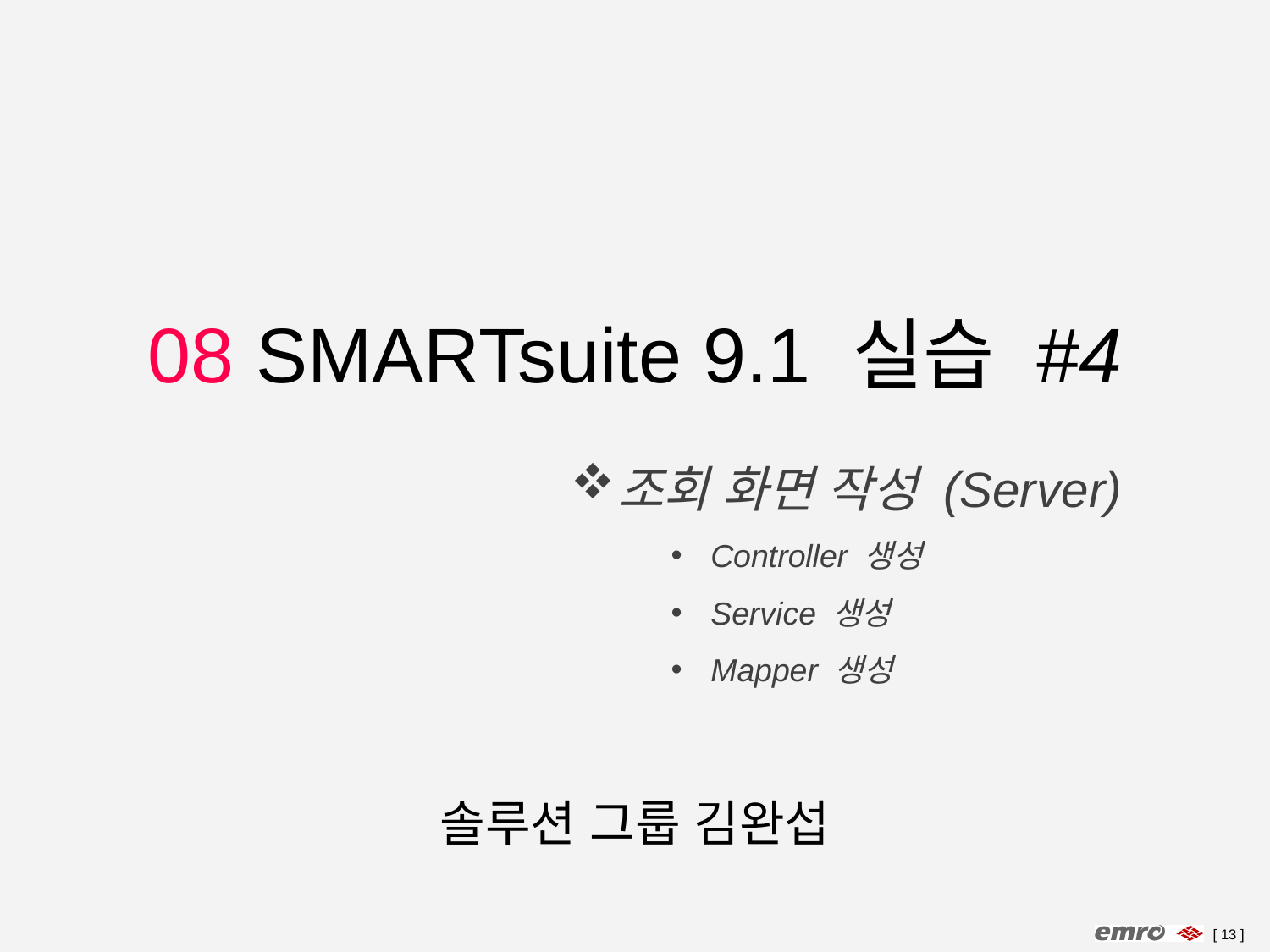

08 SMARTsuite 9.1 실습 #4
조회 화면 작성 (Server)
Controller 생성
Service 생성
Mapper 생성
솔루션 그룹 김완섭